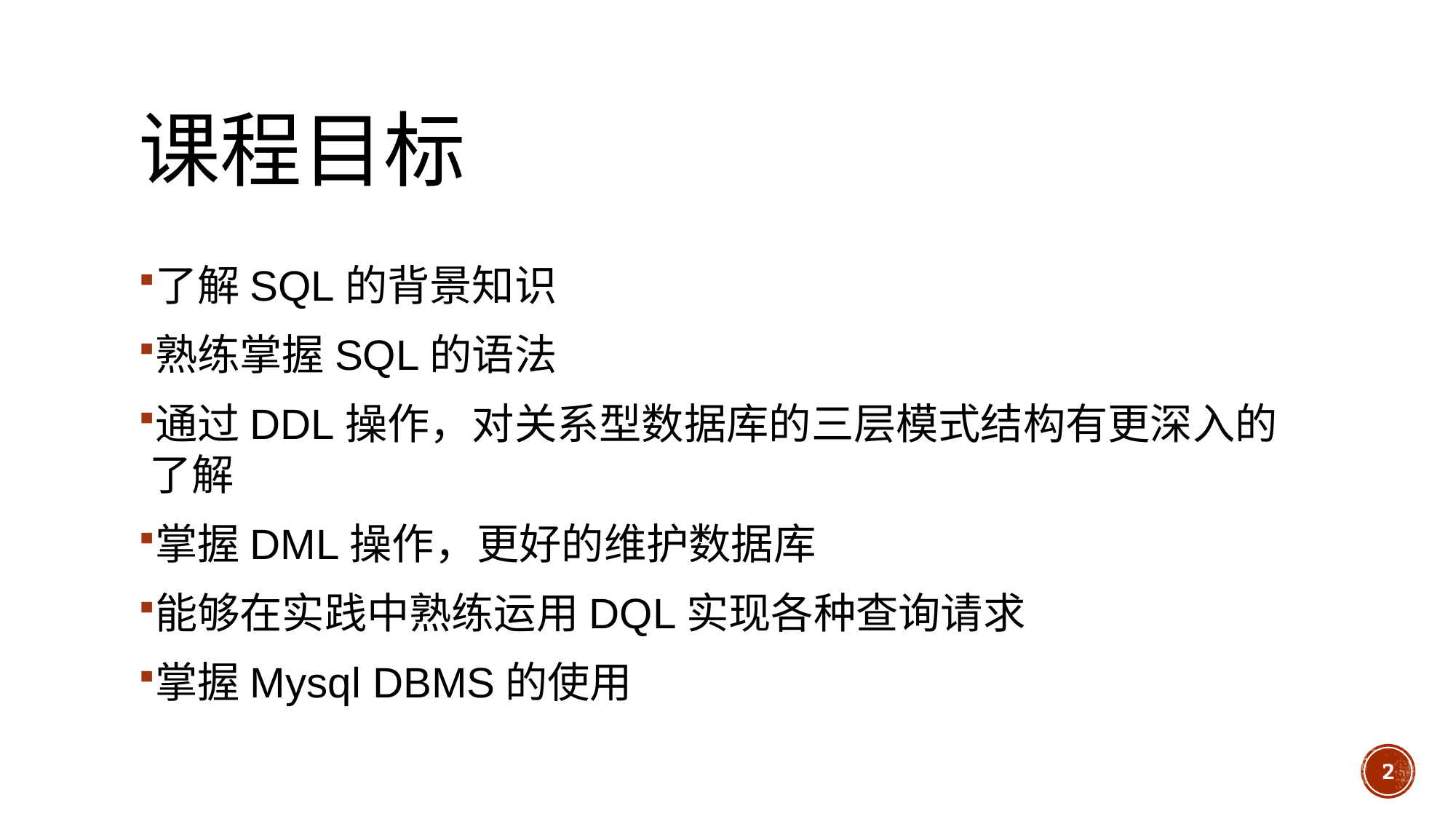

# 课程目标
了解SQL的背景知识
熟练掌握SQL的语法
通过DDL操作，对关系型数据库的三层模式结构有更深入的了解
掌握DML操作，更好的维护数据库
能够在实践中熟练运用DQL实现各种查询请求
掌握Mysql DBMS的使用

2